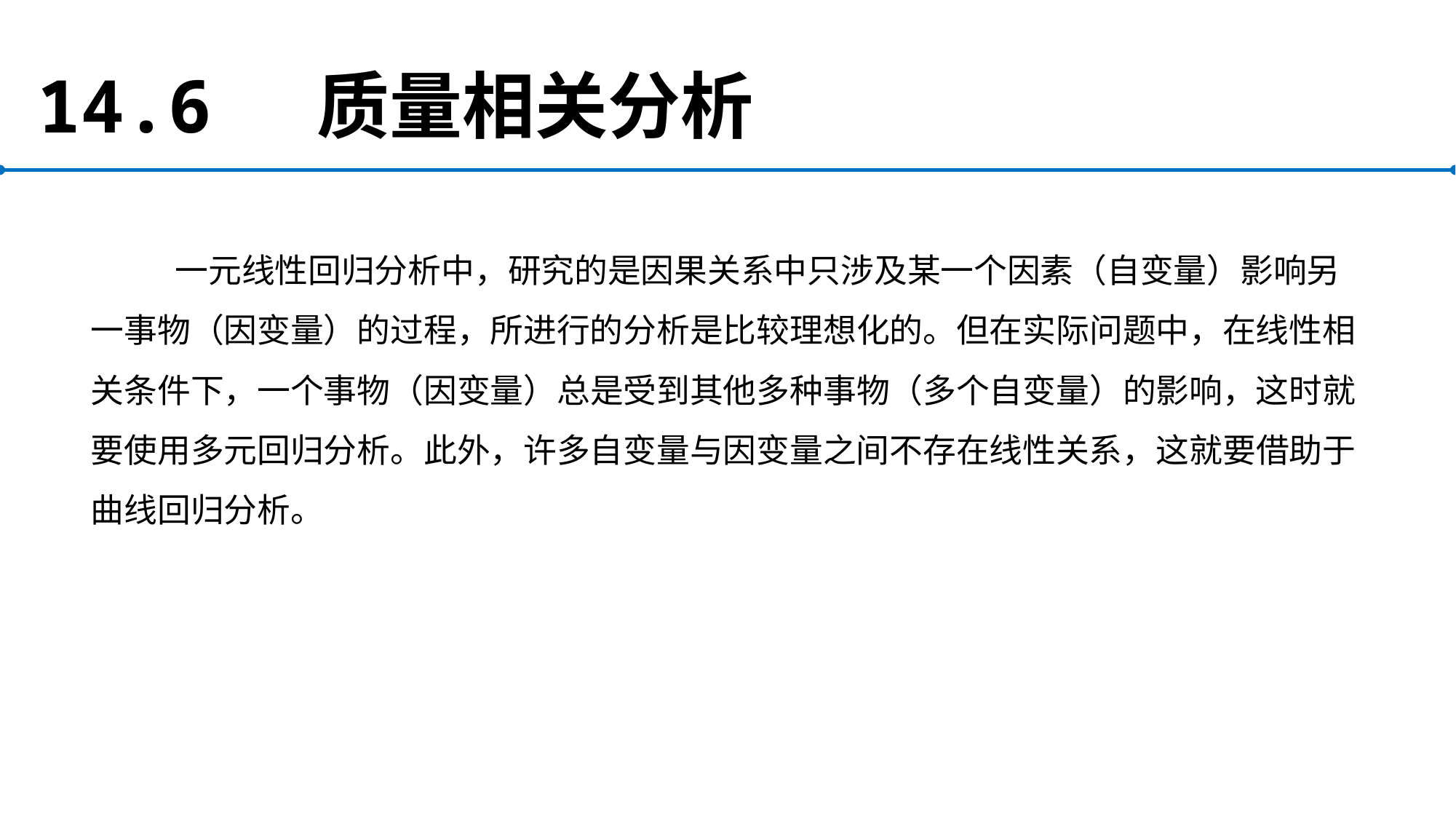

# 14.6  质量相关分析
 一元线性回归分析中，研究的是因果关系中只涉及某一个因素（自变量）影响另一事物（因变量）的过程，所进行的分析是比较理想化的。但在实际问题中，在线性相关条件下，一个事物（因变量）总是受到其他多种事物（多个自变量）的影响，这时就要使用多元回归分析。此外，许多自变量与因变量之间不存在线性关系，这就要借助于曲线回归分析。